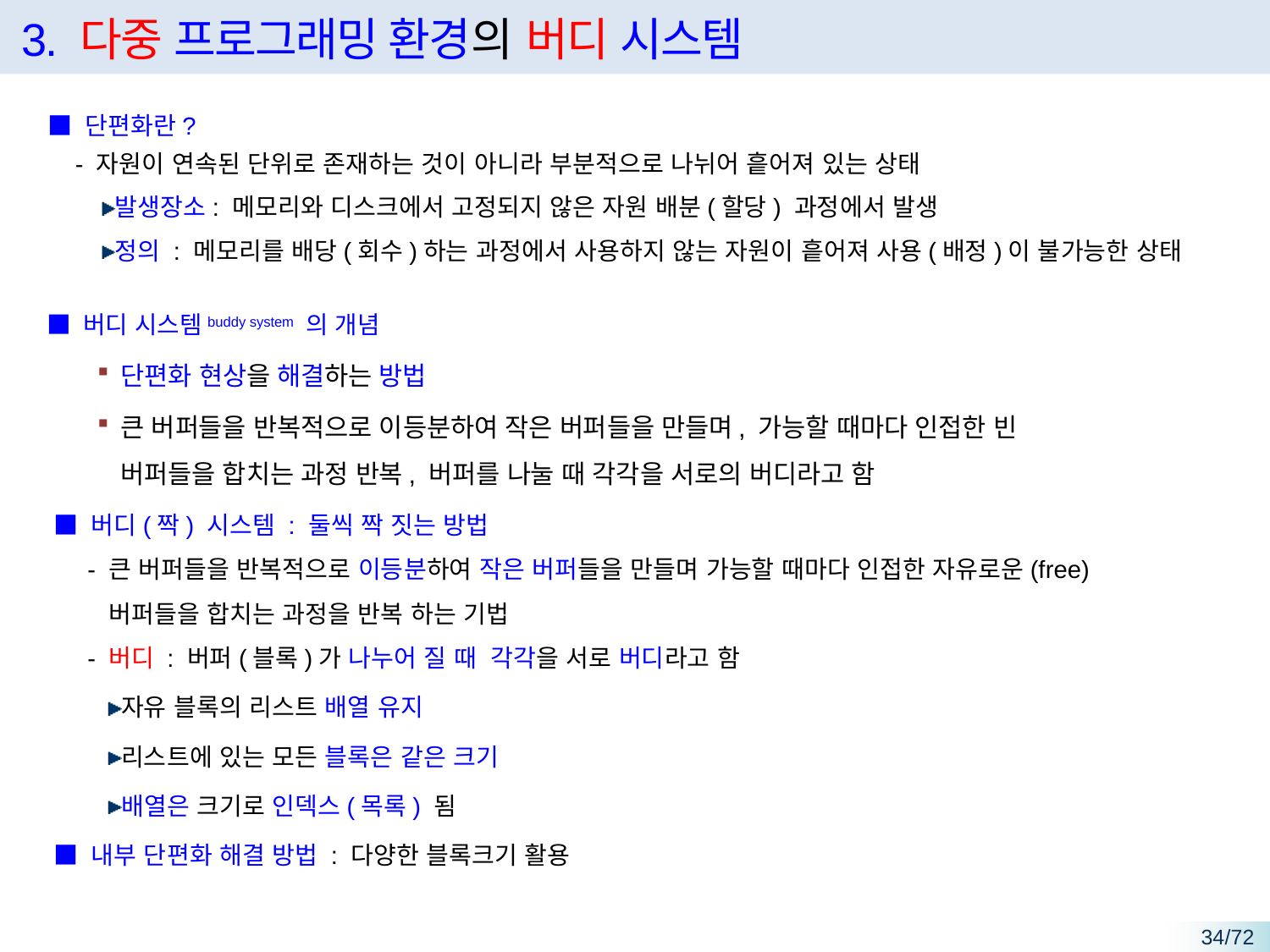

# 3. 다중 프로그래밍 환경의 버디 시스템
■ 단편화란?
    - 자원이 연속된 단위로 존재하는 것이 아니라 부분적으로 나뉘어 흩어져 있는 상태
발생장소: 메모리와 디스크에서 고정되지 않은 자원 배분(할당) 과정에서 발생
정의 : 메모리를 배당(회수)하는 과정에서 사용하지 않는 자원이 흩어져 사용(배정)이 불가능한 상태
■ 버디 시스템buddy system 의 개념
단편화 현상을 해결하는 방법
큰 버퍼들을 반복적으로 이등분하여 작은 버퍼들을 만들며, 가능할 때마다 인접한 빈
버퍼들을 합치는 과정 반복, 버퍼를 나눌 때 각각을 서로의 버디라고 함

■ 버디(짝) 시스템 : 둘씩 짝 짓는 방법
    - 큰 버퍼들을 반복적으로 이등분하여 작은 버퍼들을 만들며 가능할 때마다 인접한 자유로운(free)
       버퍼들을 합치는 과정을 반복 하는 기법
    - 버디 : 버퍼(블록)가 나누어 질 때  각각을 서로 버디라고 함
자유 블록의 리스트 배열 유지
리스트에 있는 모든 블록은 같은 크기
배열은 크기로 인덱스(목록) 됨
■ 내부 단편화 해결 방법 : 다양한 블록크기 활용